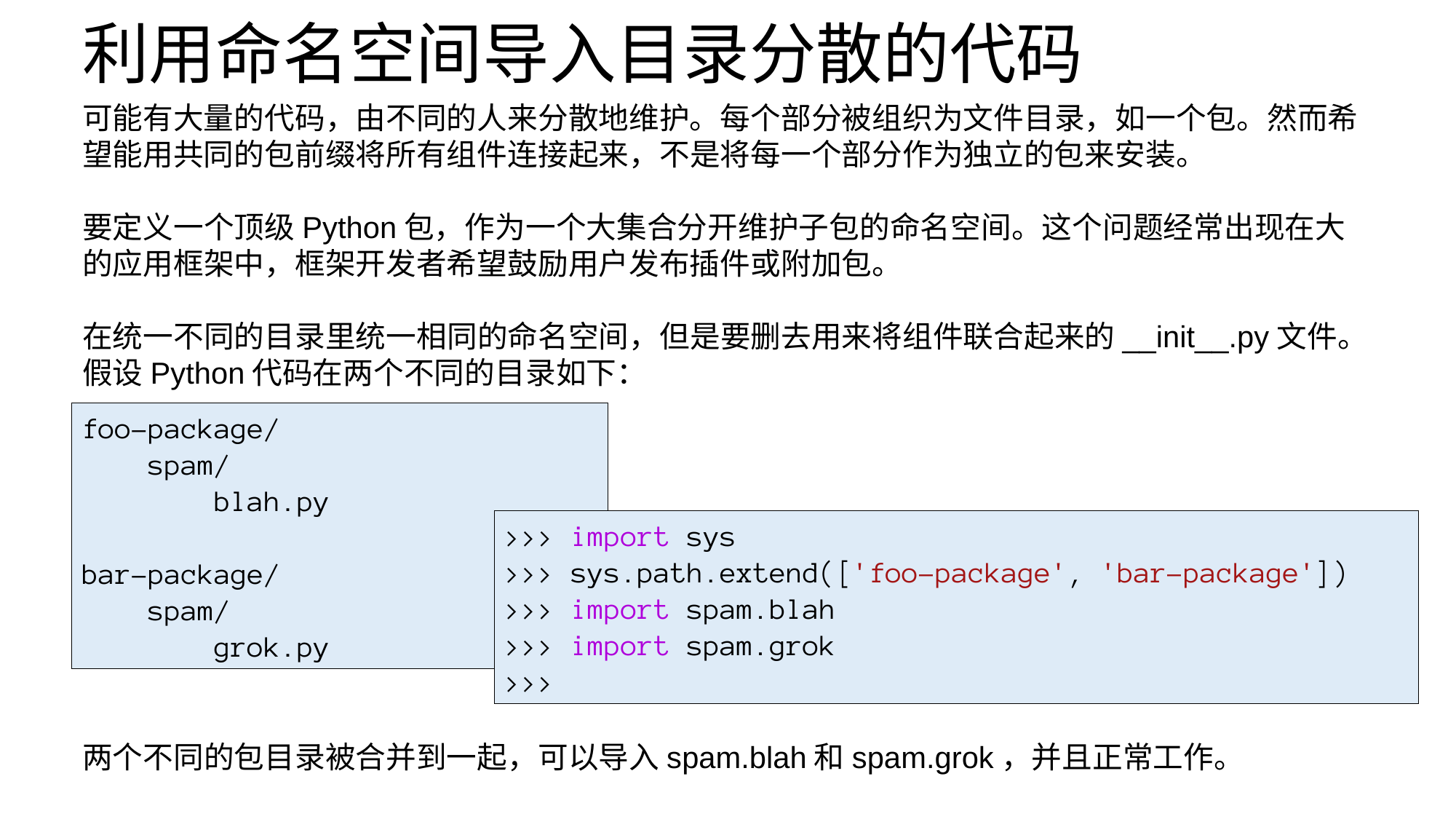

# 利用命名空间导入目录分散的代码
可能有大量的代码，由不同的人来分散地维护。每个部分被组织为文件目录，如一个包。然而希望能用共同的包前缀将所有组件连接起来，不是将每一个部分作为独立的包来安装。

要定义一个顶级Python包，作为一个大集合分开维护子包的命名空间。这个问题经常出现在大的应用框架中，框架开发者希望鼓励用户发布插件或附加包。

在统一不同的目录里统一相同的命名空间，但是要删去用来将组件联合起来的__init__.py文件。假设Python代码在两个不同的目录如下：
foo-package/
    spam/
        blah.py

bar-package/
    spam/
        grok.py
>>> import sys
>>> sys.path.extend(['foo-package', 'bar-package'])
>>> import spam.blah
>>> import spam.grok
>>>
两个不同的包目录被合并到一起，可以导入spam.blah和spam.grok，并且正常工作。